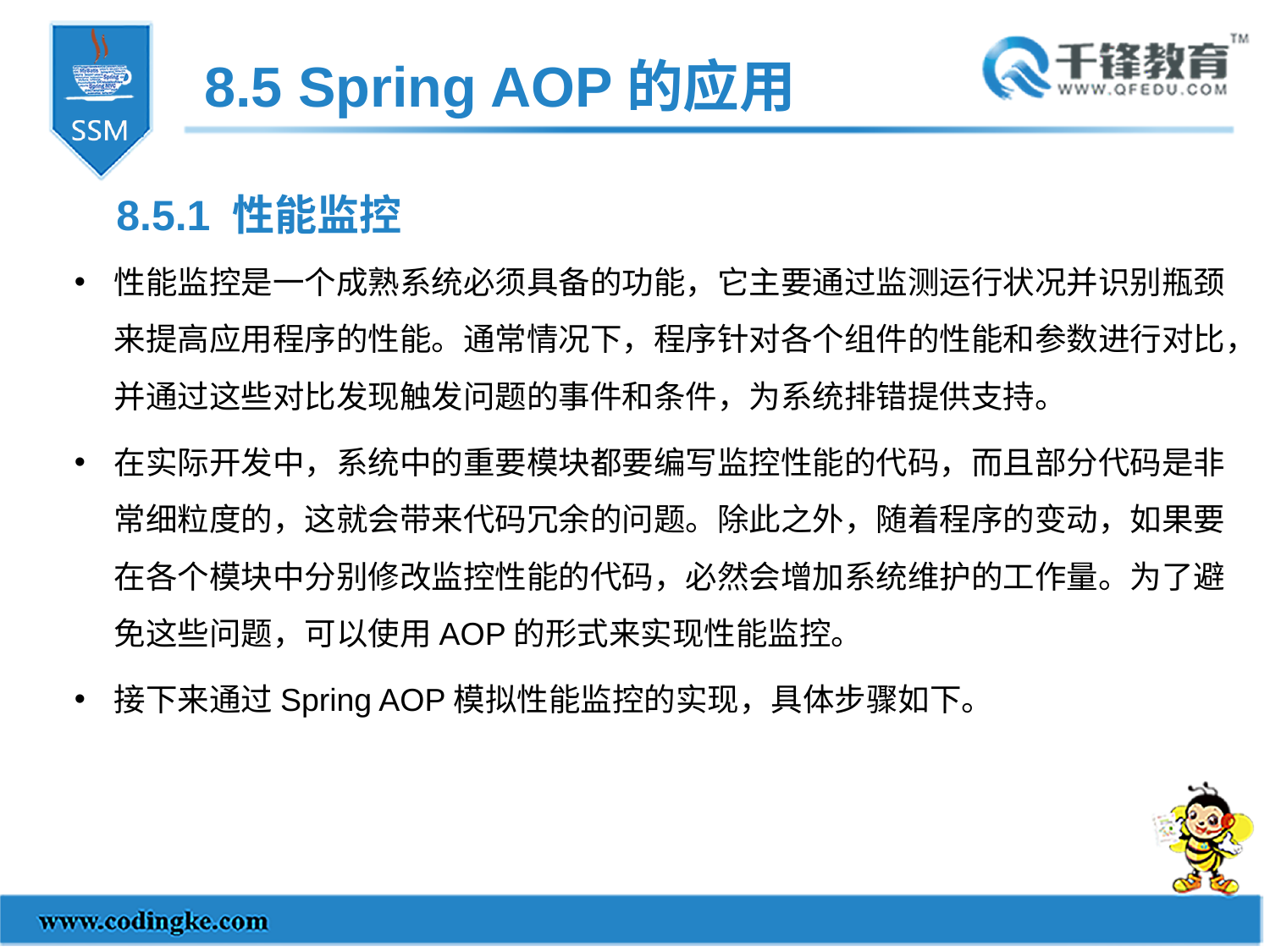

8.5 Spring AOP的应用
8.5.1 性能监控
性能监控是一个成熟系统必须具备的功能，它主要通过监测运行状况并识别瓶颈来提高应用程序的性能。通常情况下，程序针对各个组件的性能和参数进行对比，并通过这些对比发现触发问题的事件和条件，为系统排错提供支持。
在实际开发中，系统中的重要模块都要编写监控性能的代码，而且部分代码是非常细粒度的，这就会带来代码冗余的问题。除此之外，随着程序的变动，如果要在各个模块中分别修改监控性能的代码，必然会增加系统维护的工作量。为了避免这些问题，可以使用AOP的形式来实现性能监控。
接下来通过Spring AOP模拟性能监控的实现，具体步骤如下。